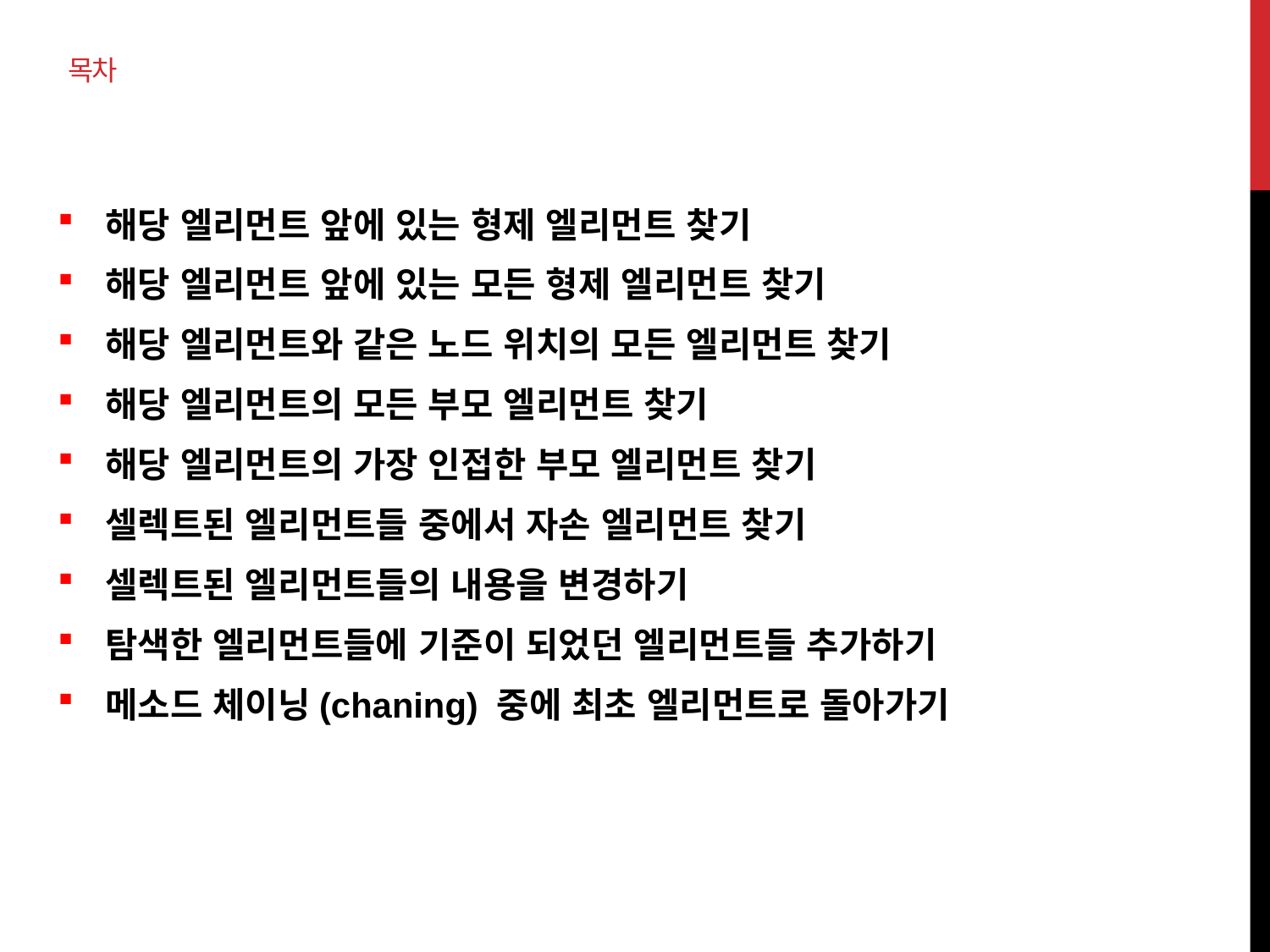

# 목차
해당 엘리먼트 앞에 있는 형제 엘리먼트 찾기
해당 엘리먼트 앞에 있는 모든 형제 엘리먼트 찾기
해당 엘리먼트와 같은 노드 위치의 모든 엘리먼트 찾기
해당 엘리먼트의 모든 부모 엘리먼트 찾기
해당 엘리먼트의 가장 인접한 부모 엘리먼트 찾기
셀렉트된 엘리먼트들 중에서 자손 엘리먼트 찾기
셀렉트된 엘리먼트들의 내용을 변경하기
탐색한 엘리먼트들에 기준이 되었던 엘리먼트들 추가하기
메소드 체이닝(chaning) 중에 최초 엘리먼트로 돌아가기